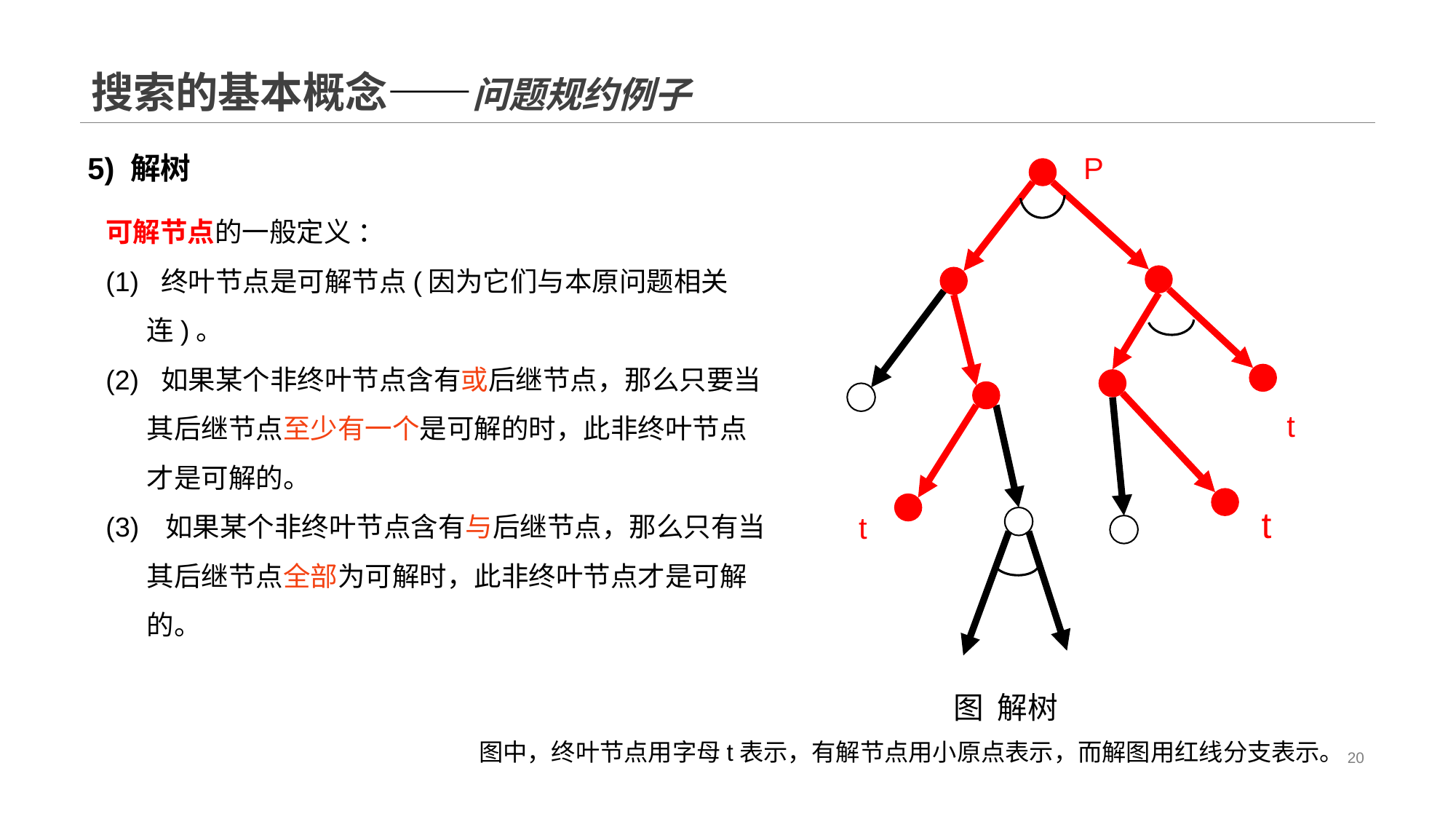

# 搜索的基本概念——问题规约例子
5) 解树
P

t

t
t

可解节点的一般定义 ：
(1)  终叶节点是可解节点(因为它们与本原问题相关连)。
(2)  如果某个非终叶节点含有或后继节点，那么只要当其后继节点至少有一个是可解的时，此非终叶节点才是可解的。
  如果某个非终叶节点含有与后继节点，那么只有当其后继节点全部为可解时，此非终叶节点才是可解的。
图  解树
       图中，终叶节点用字母t表示，有解节点用小原点表示，而解图用红线分支表示。
20